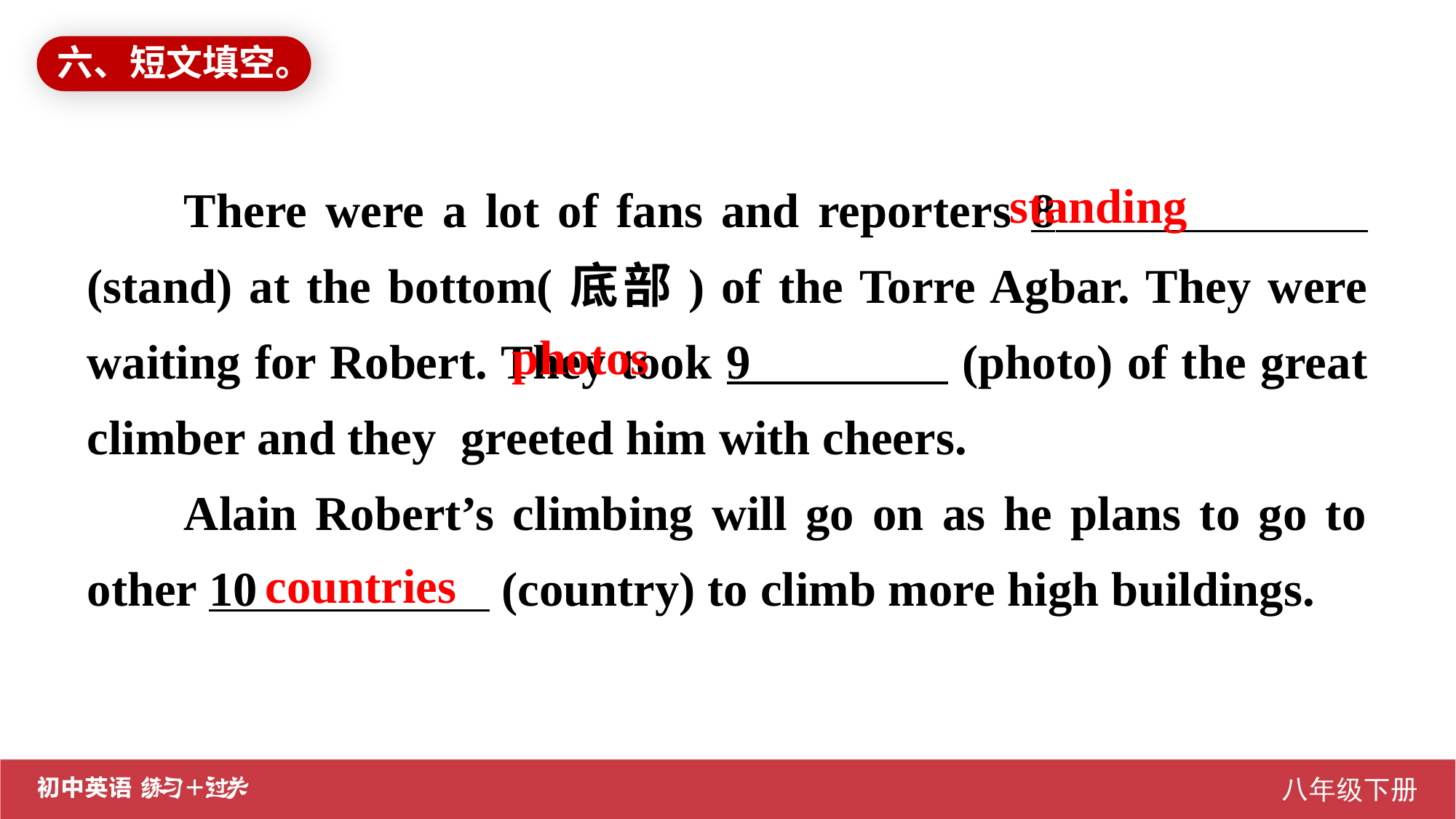

六、短文填空。

There were a lot of fans and reporters 8                  (stand) at the bottom(底部) of the Torre Agbar. They were waiting for Robert. They took 9               (photo) of the great climber and they  greeted him with cheers.
Alain Robert’s climbing will go on as he plans to go to other 10                    (country) to climb more high buildings.
standing
photos
countries